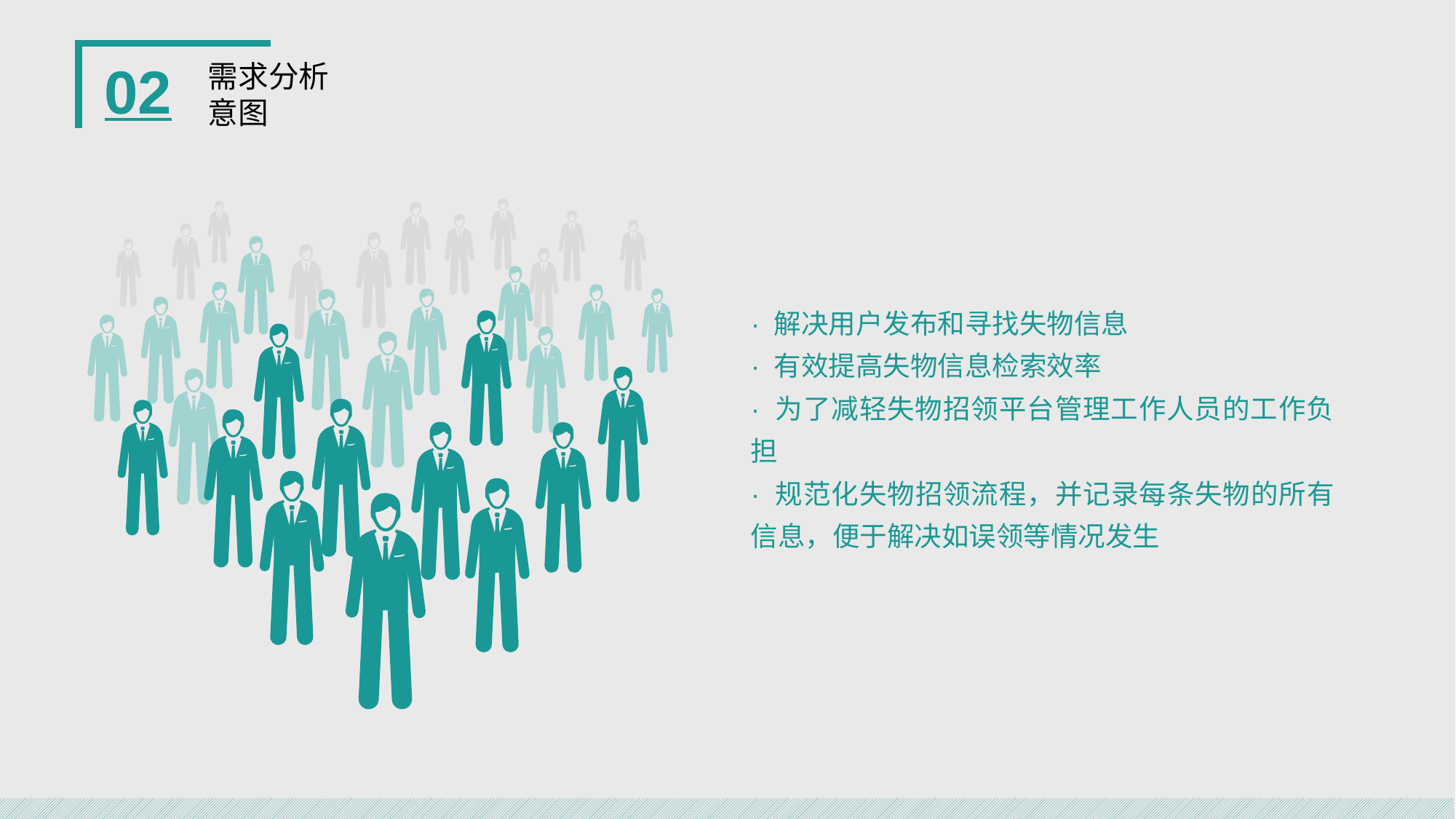

02
需求分析
意图

· 解决用户发布和寻找失物信息
· 有效提高失物信息检索效率
· 为了减轻失物招领平台管理工作人员的工作负担
· 规范化失物招领流程，并记录每条失物的所有信息，便于解决如误领等情况发生